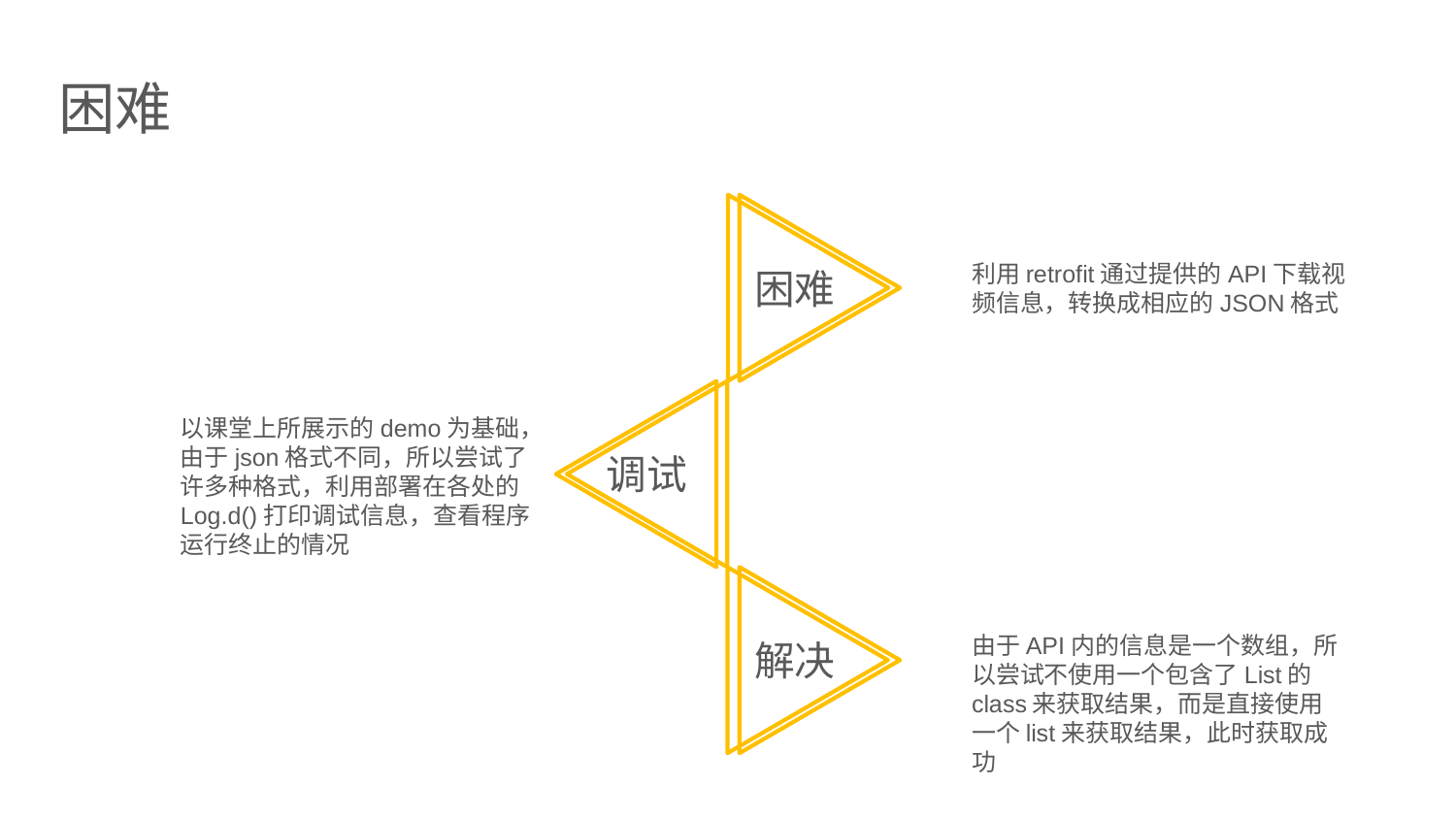

困难

利用retrofit通过提供的API下载视频信息，转换成相应的JSON格式
困难

以课堂上所展示的demo为基础，由于json格式不同，所以尝试了许多种格式，利用部署在各处的Log.d()打印调试信息，查看程序运行终止的情况
调试

由于API内的信息是一个数组，所以尝试不使用一个包含了List的class来获取结果，而是直接使用一个list来获取结果，此时获取成功
解决